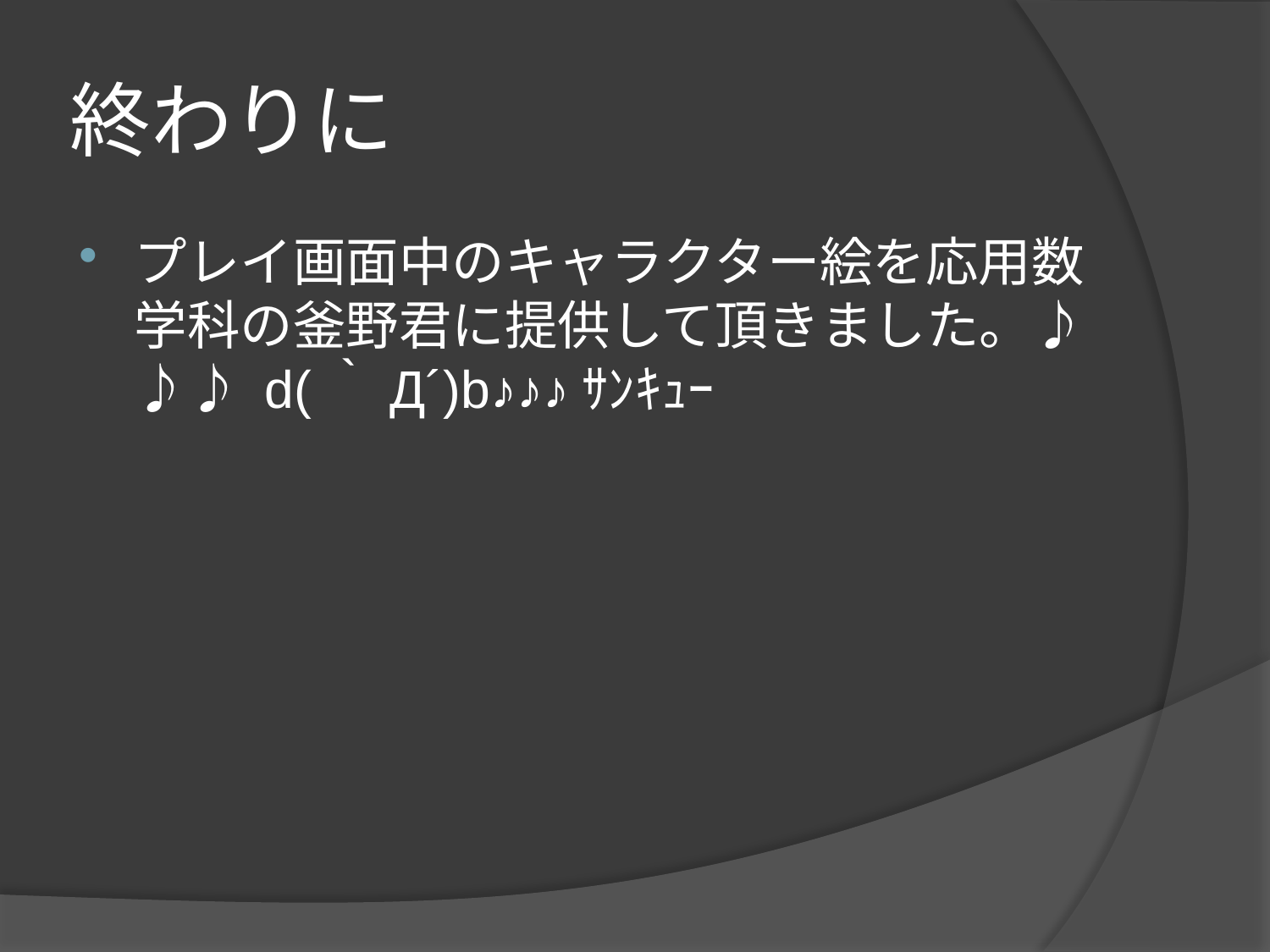

# 終わりに
プレイ画面中のキャラクター絵を応用数学科の釜野君に提供して頂きました。♪♪♪ d(｀Д´)b♪♪♪ｻﾝｷｭｰ